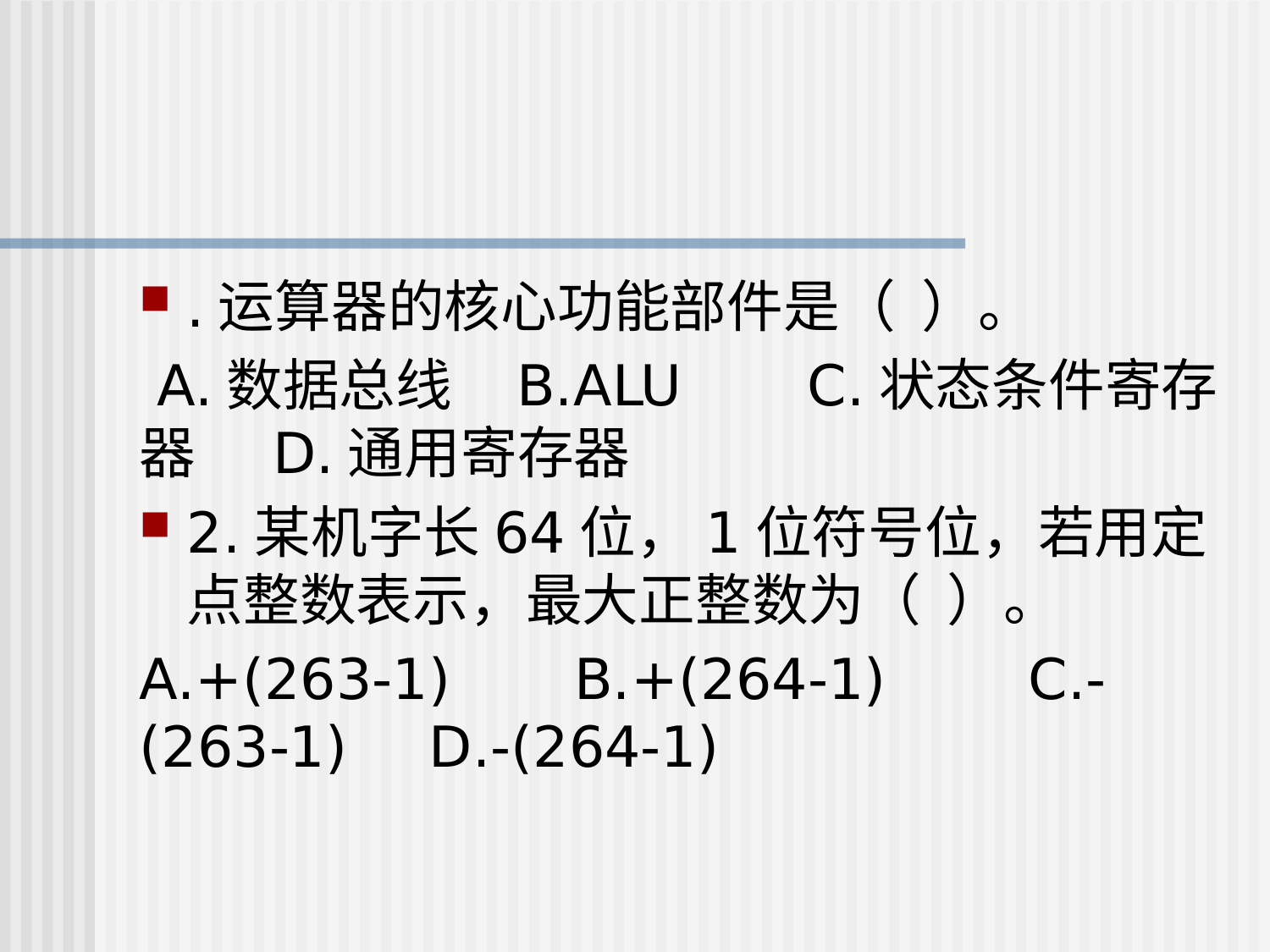

#
.运算器的核心功能部件是（  ）。
 A.数据总线    B.ALU       C.状态条件寄存器     D.通用寄存器
2.某机字长64位，1位符号位，若用定点整数表示，最大正整数为（  ）。
A.+(263-1)  	   B.+(264-1)    	C.-(263-1)  	  D.-(264-1)